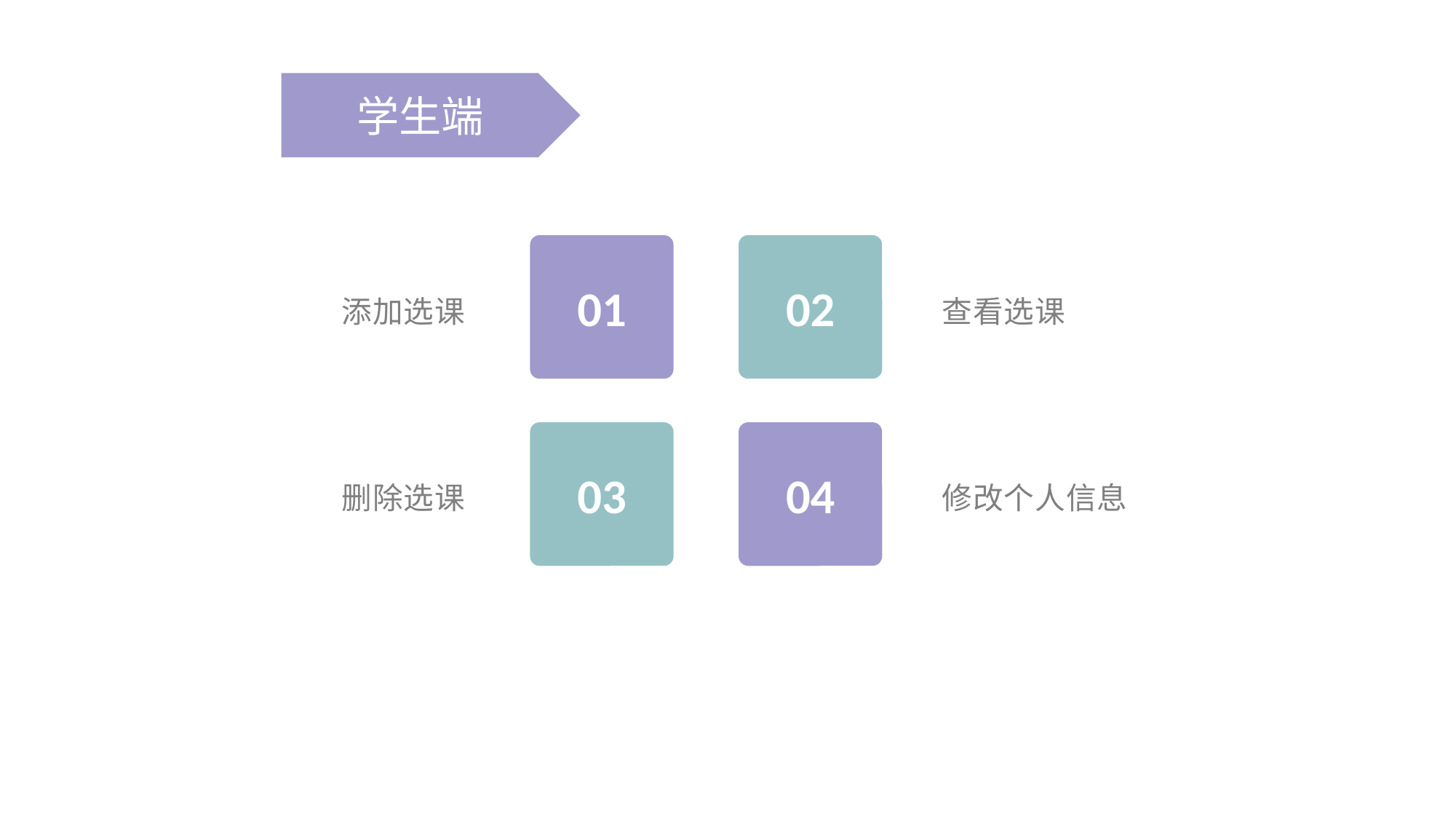

学生端
01
02
03
04
添加选课
查看选课
删除选课
修改个人信息